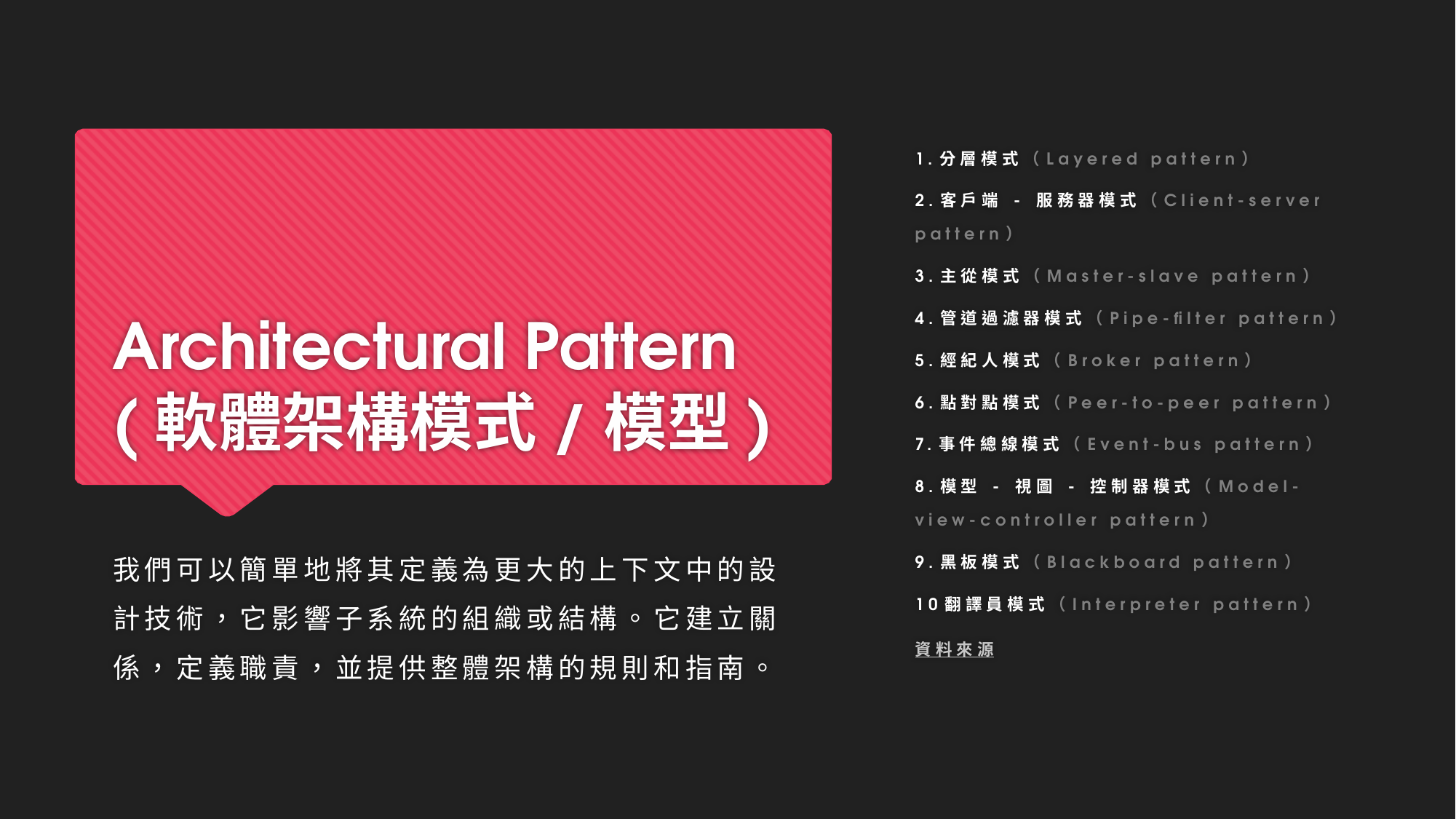

1.分層模式（Layered pattern）
2.客戶端 - 服務器模式（Client-server pattern）
3.主從模式（Master-slave pattern）
4.管道過濾器模式（Pipe-filter pattern）
5.經紀人模式（Broker pattern）
6.點對點模式（Peer-to-peer pattern）
7.事件總線模式（Event-bus pattern）
8.模型 - 視圖 - 控制器模式（Model-view-controller pattern）
9.黑板模式（Blackboard pattern）
10翻譯員模式（Interpreter pattern）
資料來源
# Architectural Pattern (軟體架構模式/模型)
我們可以簡單地將其定義為更大的上下文中的設計技術，它影響子系統的組織或結構。它建立關係，定義職責，並提供整體架構的規則和指南。